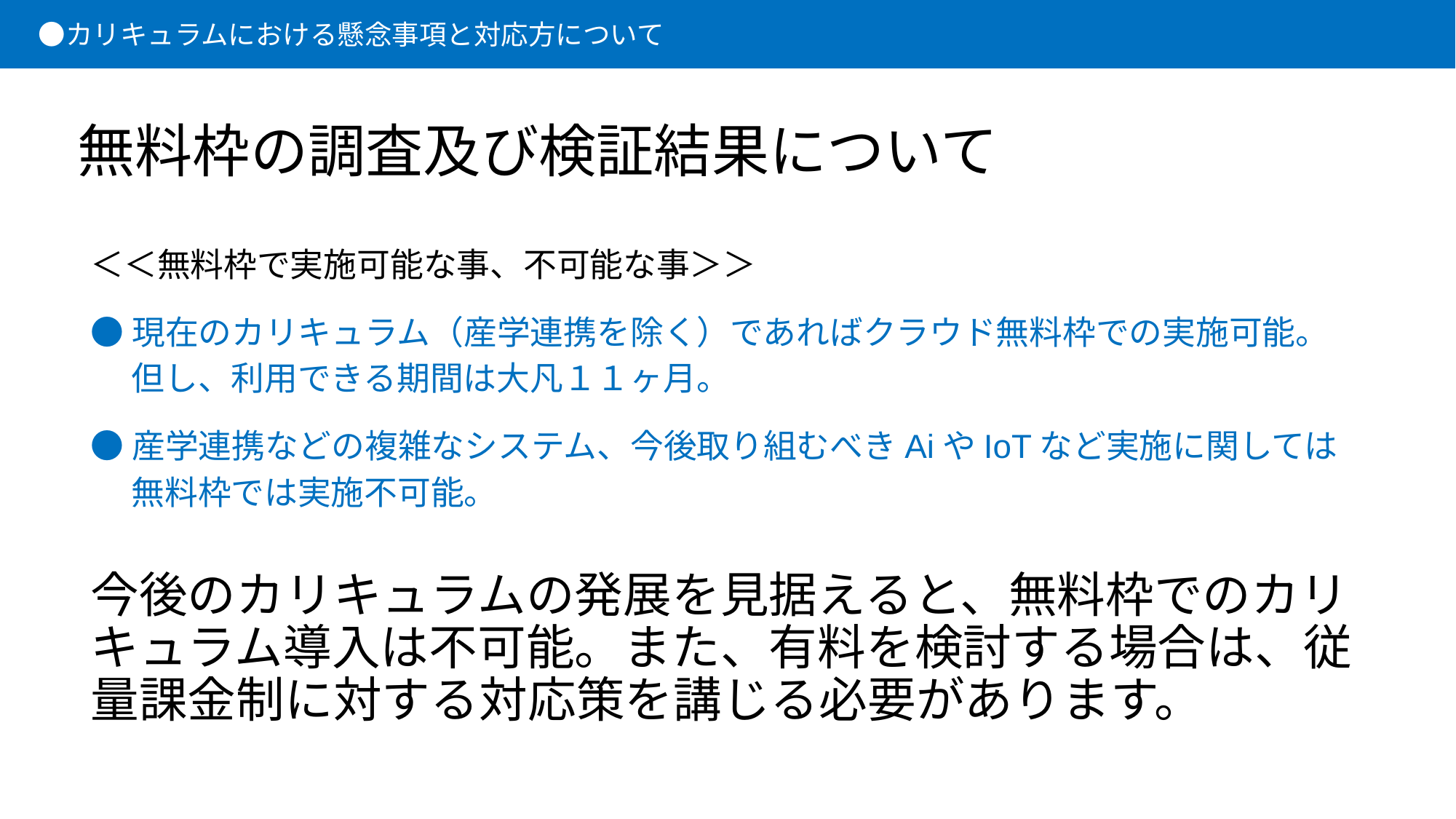

●カリキュラムにおける懸念事項と対応方について
# 無料枠の調査及び検証結果について
＜＜無料枠で実施可能な事、不可能な事＞＞

●現在のカリキュラム（産学連携を除く）であればクラウド無料枠での実施可能。
　 但し、利用できる期間は大凡１１ヶ月。

●産学連携などの複雑なシステム、今後取り組むべきAiやIoTなど実施に関しては
　 無料枠では実施不可能。
今後のカリキュラムの発展を見据えると、無料枠でのカリキュラム導入は不可能。また、有料を検討する場合は、従量課金制に対する対応策を講じる必要があります。